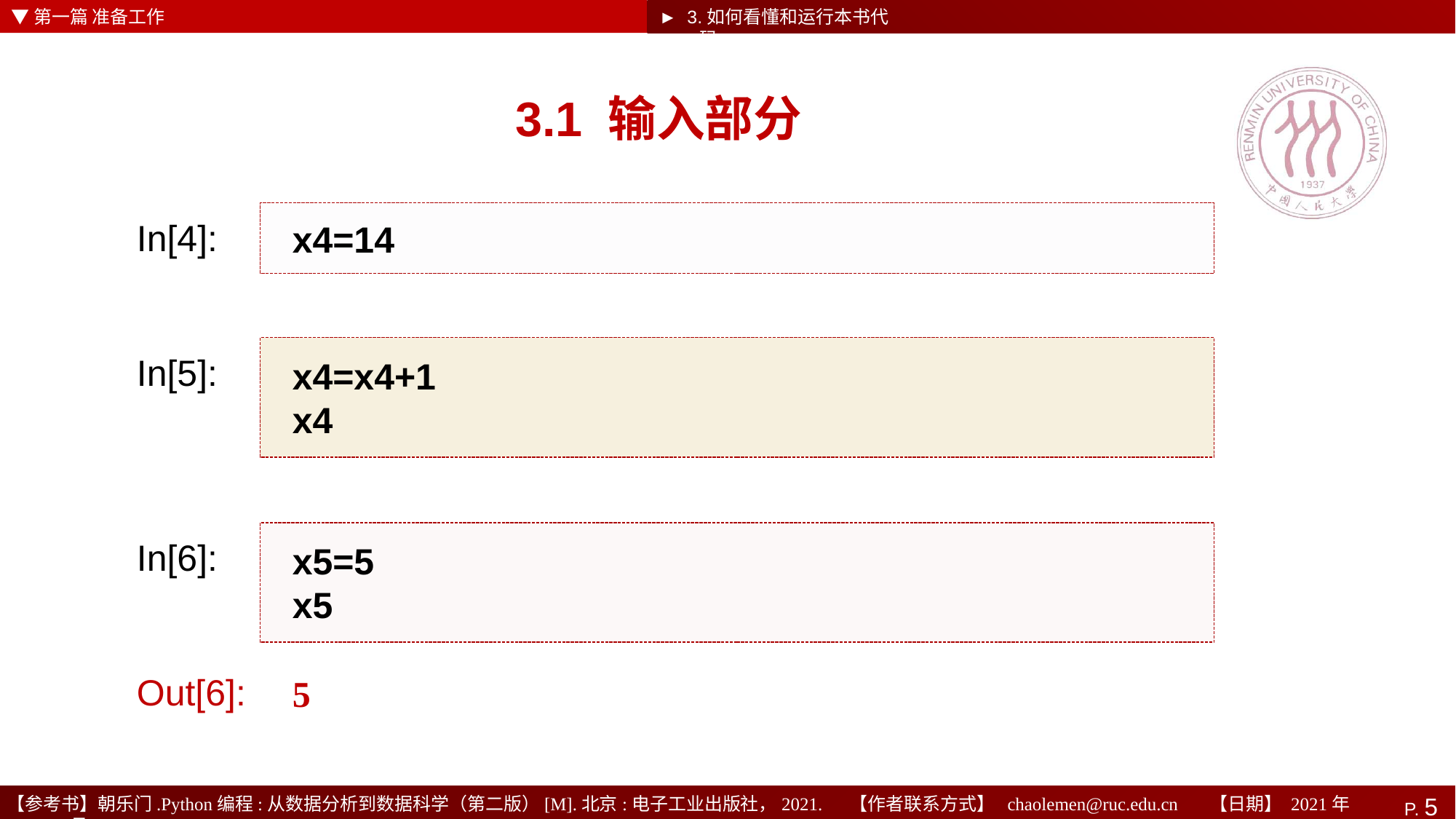

▼第一篇 准备工作
►  3.如何看懂和运行本书代码
# 3.1 输入部分
x4=14
In[4]:
x4=x4+1
x4
In[5]:
x5=5
x5
In[6]:
5
Out[6]: